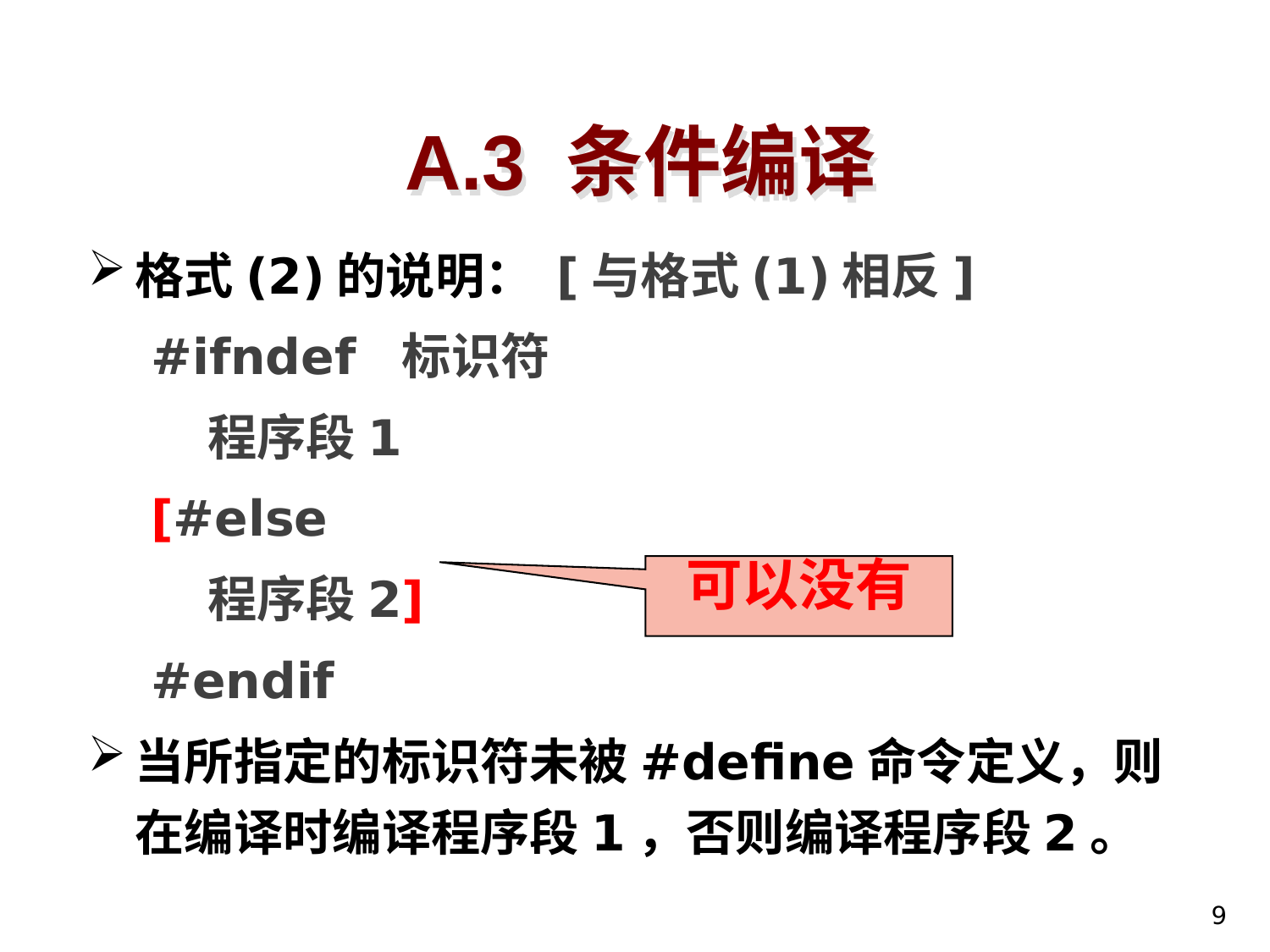

# A.3 条件编译
格式(2)的说明： [与格式(1)相反]
#ifndef  标识符
    程序段1
[#else
    程序段2]
#endif
当所指定的标识符未被#define命令定义，则在编译时编译程序段1，否则编译程序段2。
可以没有
9